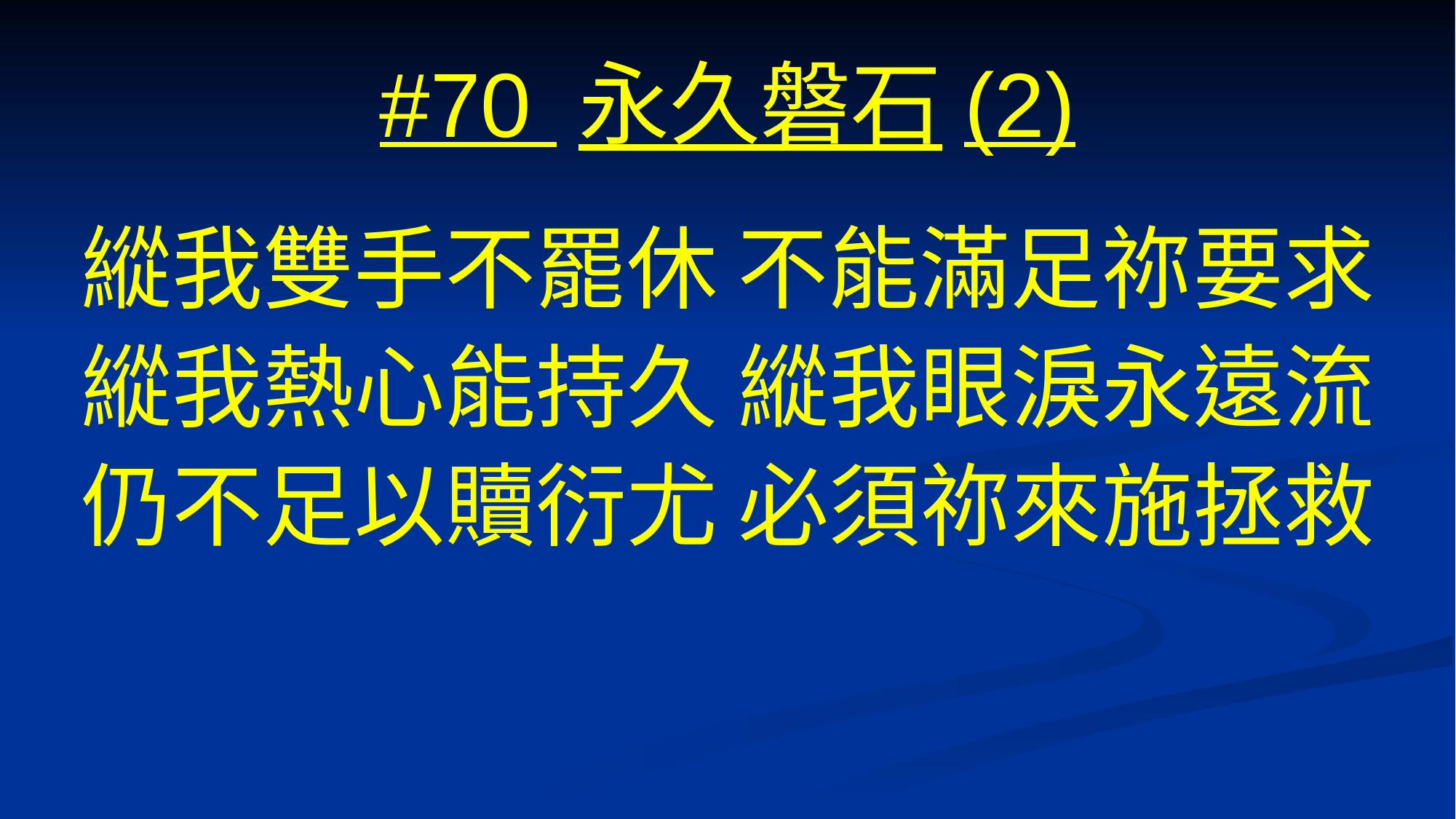

# #70 永久磐石(2)
縱我雙手不罷休 不能滿足祢要求
縱我熱心能持久 縱我眼淚永遠流
仍不足以贖衍尤 必須祢來施拯救